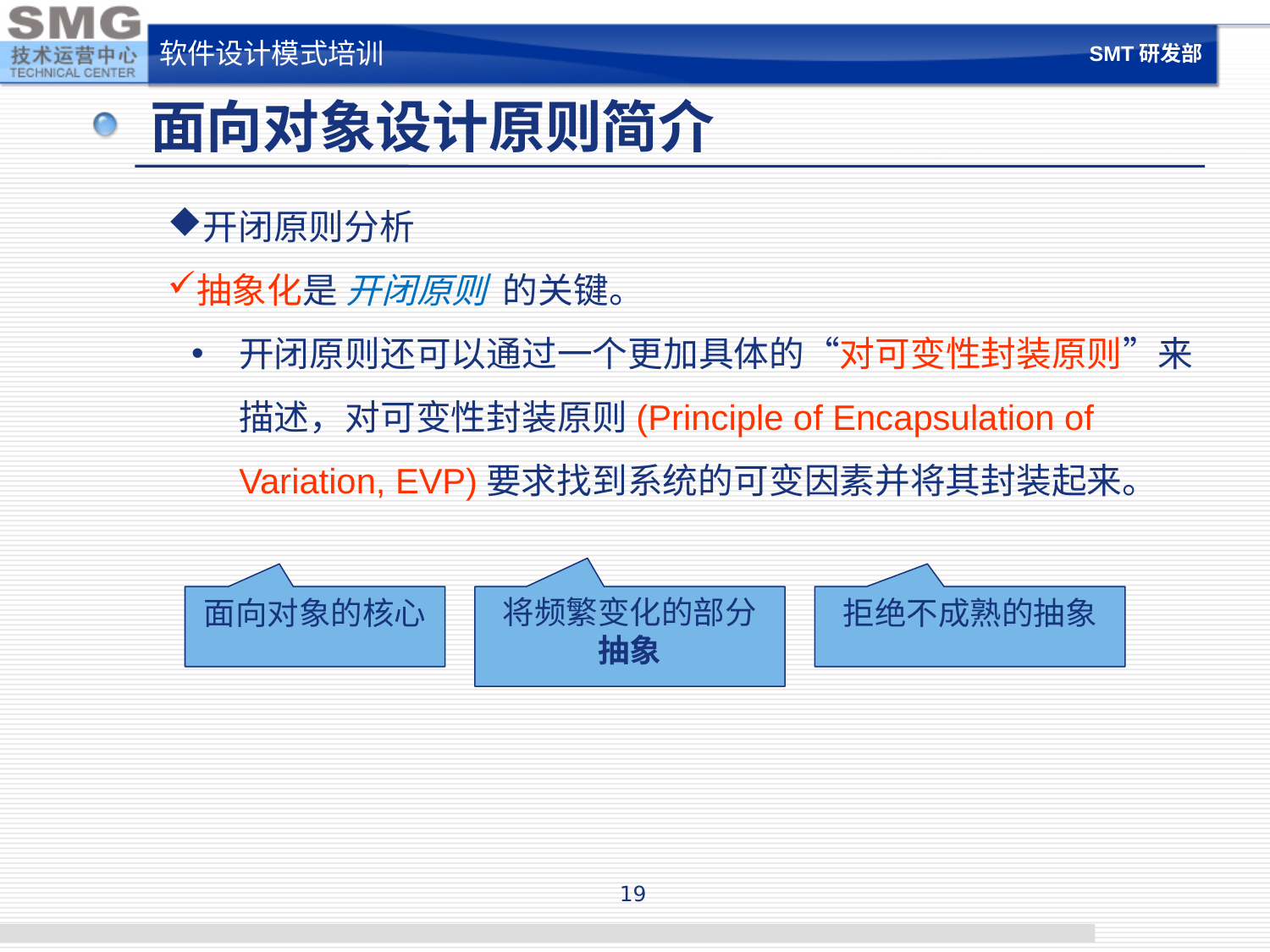

SMT研发部
软件设计模式培训
# 面向对象设计原则简介
开闭原则分析
抽象化是 开闭原则  的关键。
开闭原则还可以通过一个更加具体的“对可变性封装原则”来描述，对可变性封装原则(Principle of Encapsulation of Variation, EVP)要求找到系统的可变因素并将其封装起来。

面向对象的核心
将频繁变化的部分抽象
拒绝不成熟的抽象
19